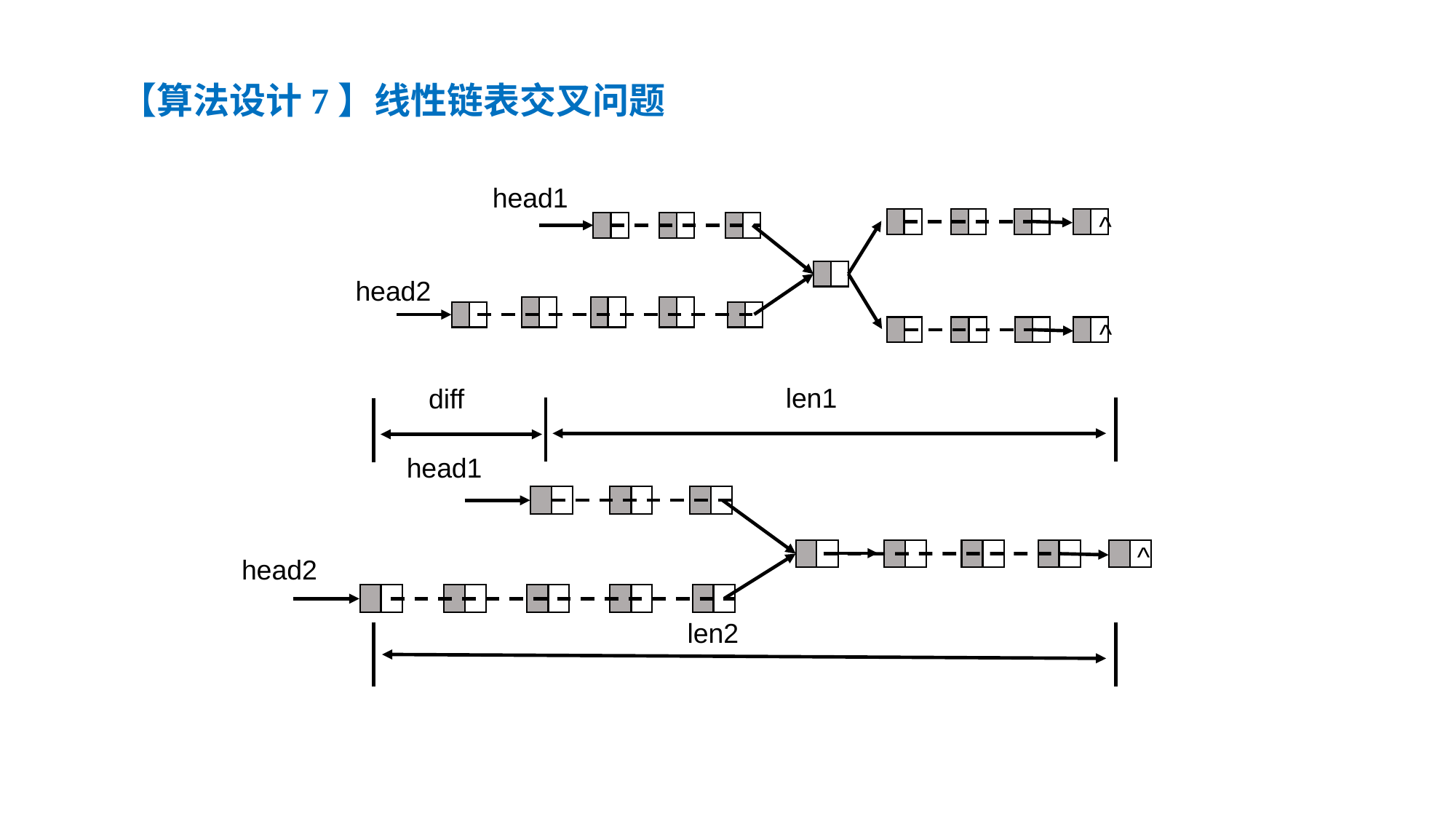

【算法设计7】线性链表交叉问题
head1
^

head2

^

len1
diff
len2
head1

^

head2